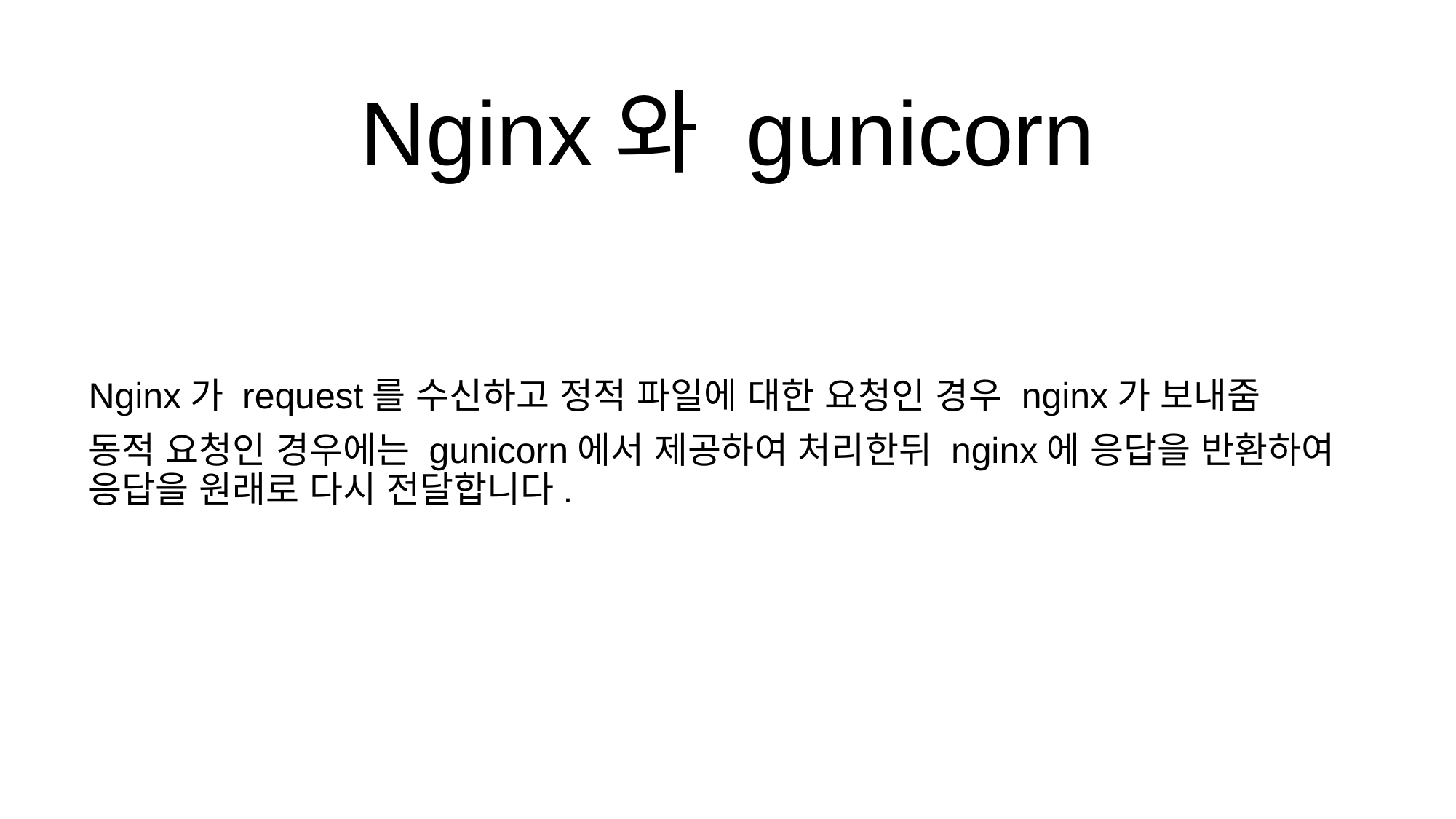

# Nginx와 gunicorn
Nginx가 request를 수신하고 정적 파일에 대한 요청인 경우 nginx가 보내줌
동적 요청인 경우에는 gunicorn에서 제공하여 처리한뒤 nginx에 응답을 반환하여 응답을 원래로 다시 전달합니다.